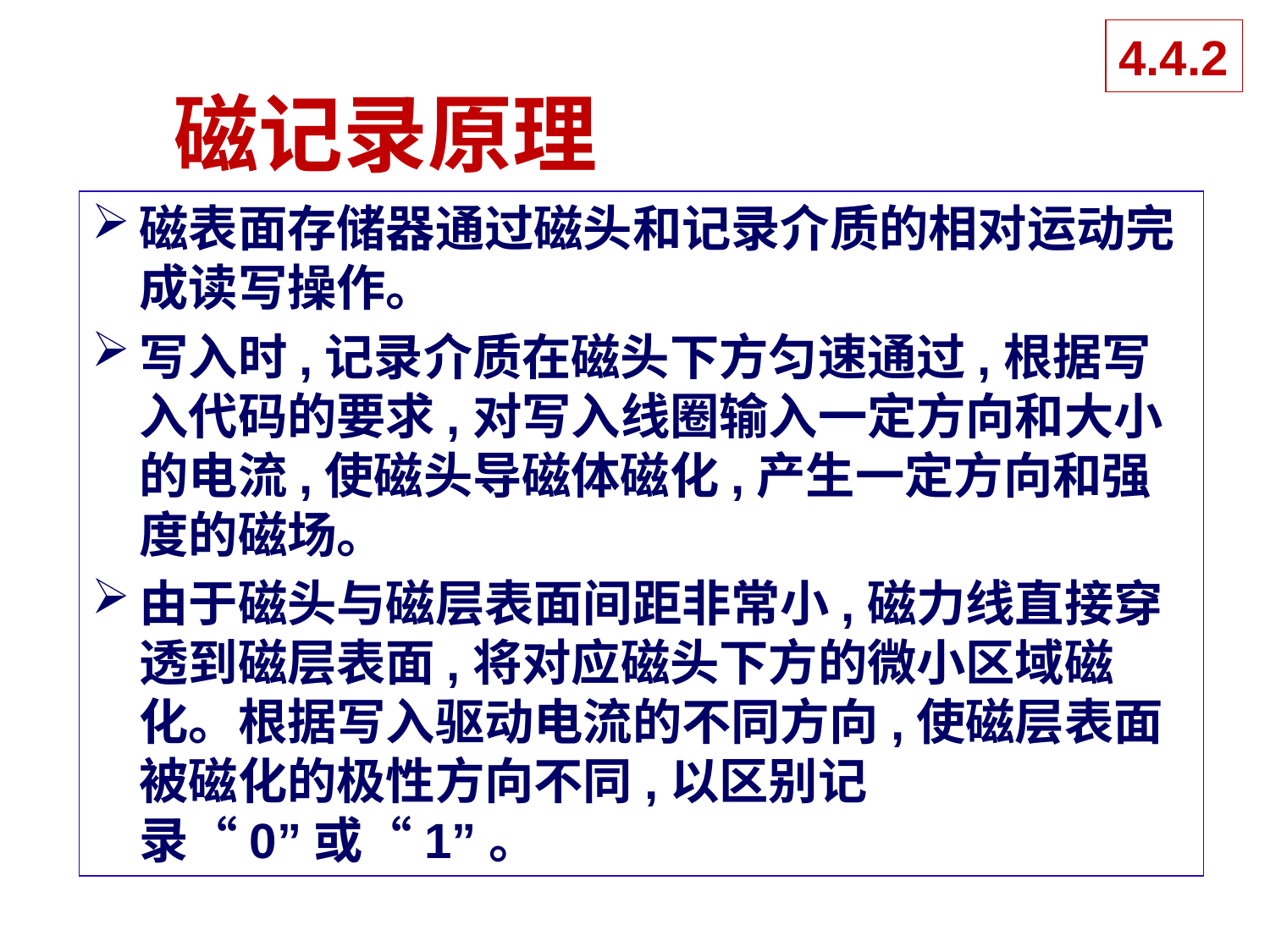

4.4.2
# 磁记录原理
磁表面存储器通过磁头和记录介质的相对运动完成读写操作。
写入时,记录介质在磁头下方匀速通过,根据写入代码的要求,对写入线圈输入一定方向和大小的电流,使磁头导磁体磁化,产生一定方向和强度的磁场。
由于磁头与磁层表面间距非常小,磁力线直接穿透到磁层表面,将对应磁头下方的微小区域磁化。根据写入驱动电流的不同方向,使磁层表面被磁化的极性方向不同,以区别记录“0”或“1”。